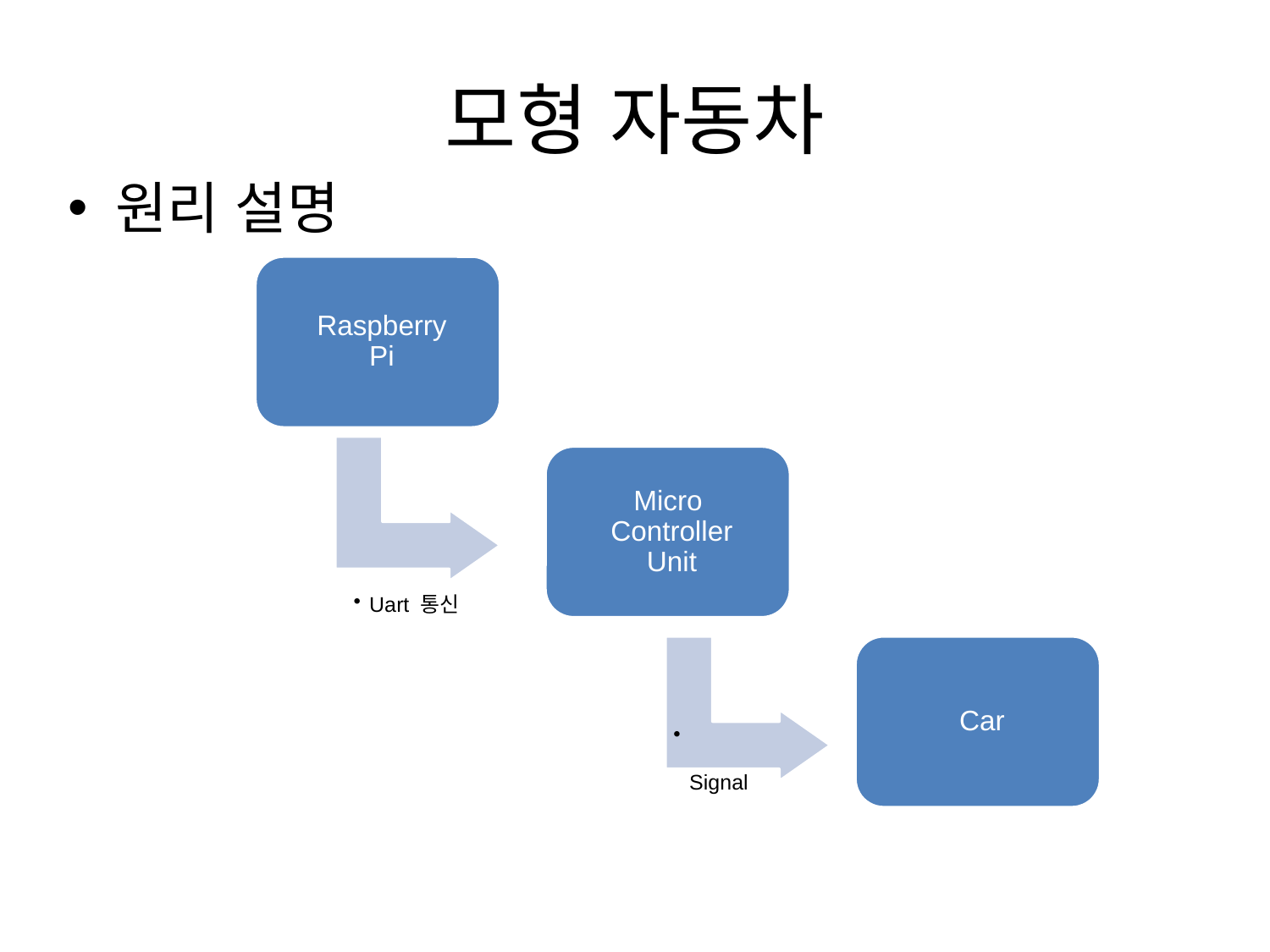

# 모형 자동차
원리 설명
Raspberry
Pi
Uart 통신
Micro
Controller
Unit
Signal
Car